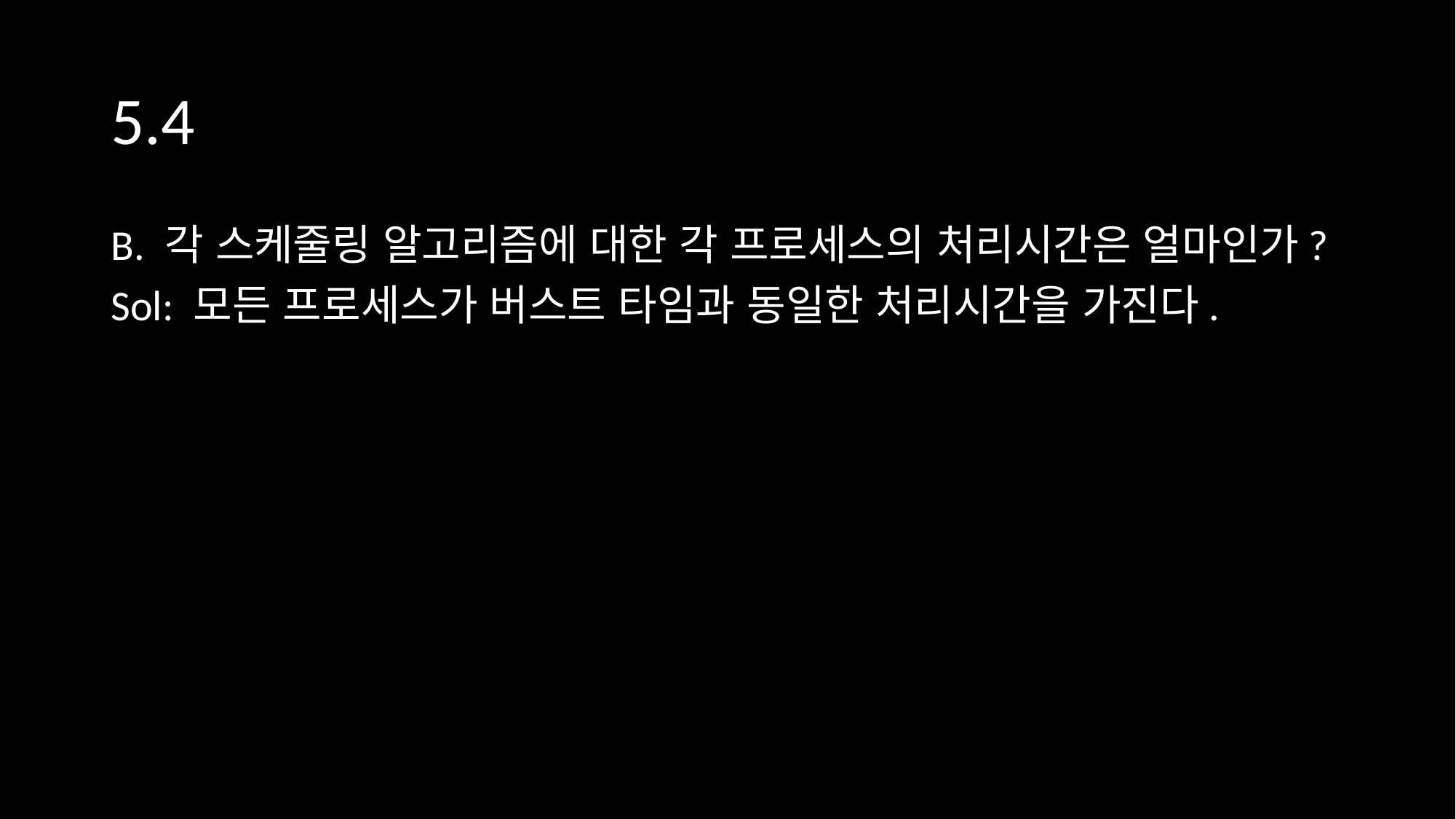

# 5.4
B. 각 스케줄링 알고리즘에 대한 각 프로세스의 처리시간은 얼마인가?
Sol: 모든 프로세스가 버스트 타임과 동일한 처리시간을 가진다.